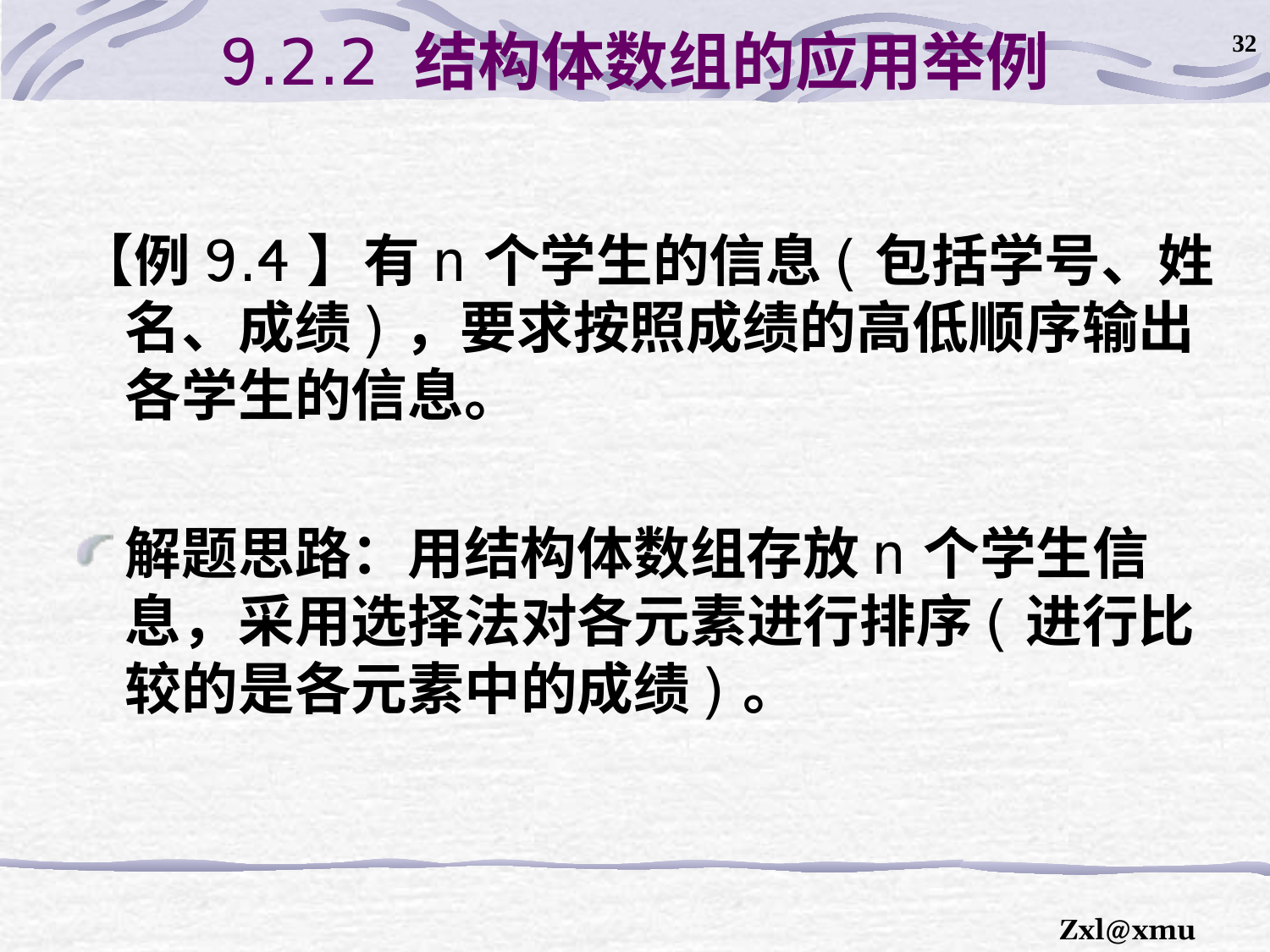

32
# 9.2.2 结构体数组的应用举例
【例9.4】有n个学生的信息(包括学号、姓名、成绩)，要求按照成绩的高低顺序输出各学生的信息。

解题思路：用结构体数组存放n个学生信息，采用选择法对各元素进行排序(进行比较的是各元素中的成绩)。